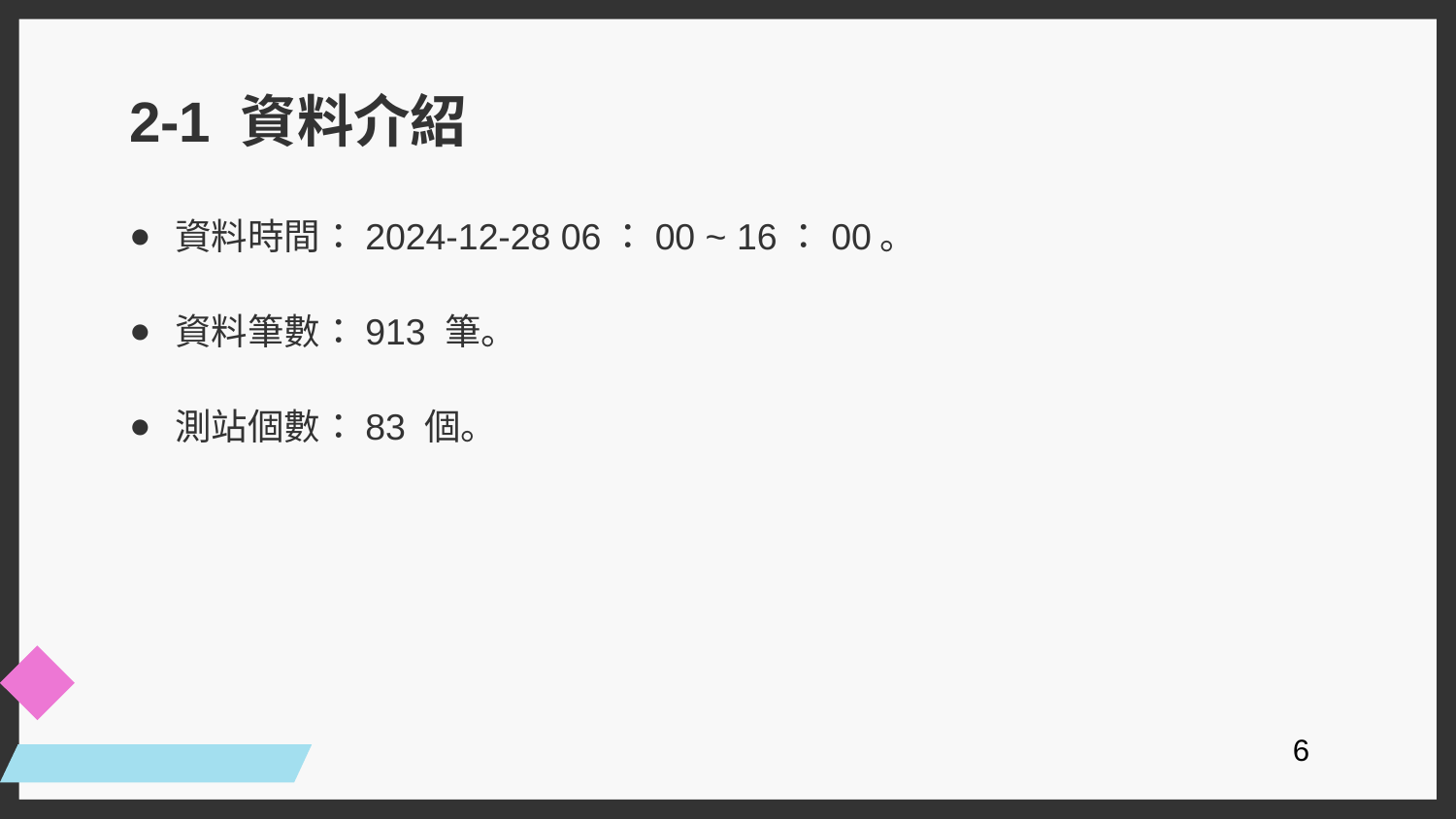

# 2-1 資料介紹
資料時間：2024-12-28 06：00 ~ 16：00。
資料筆數：913 筆。
測站個數：83 個。